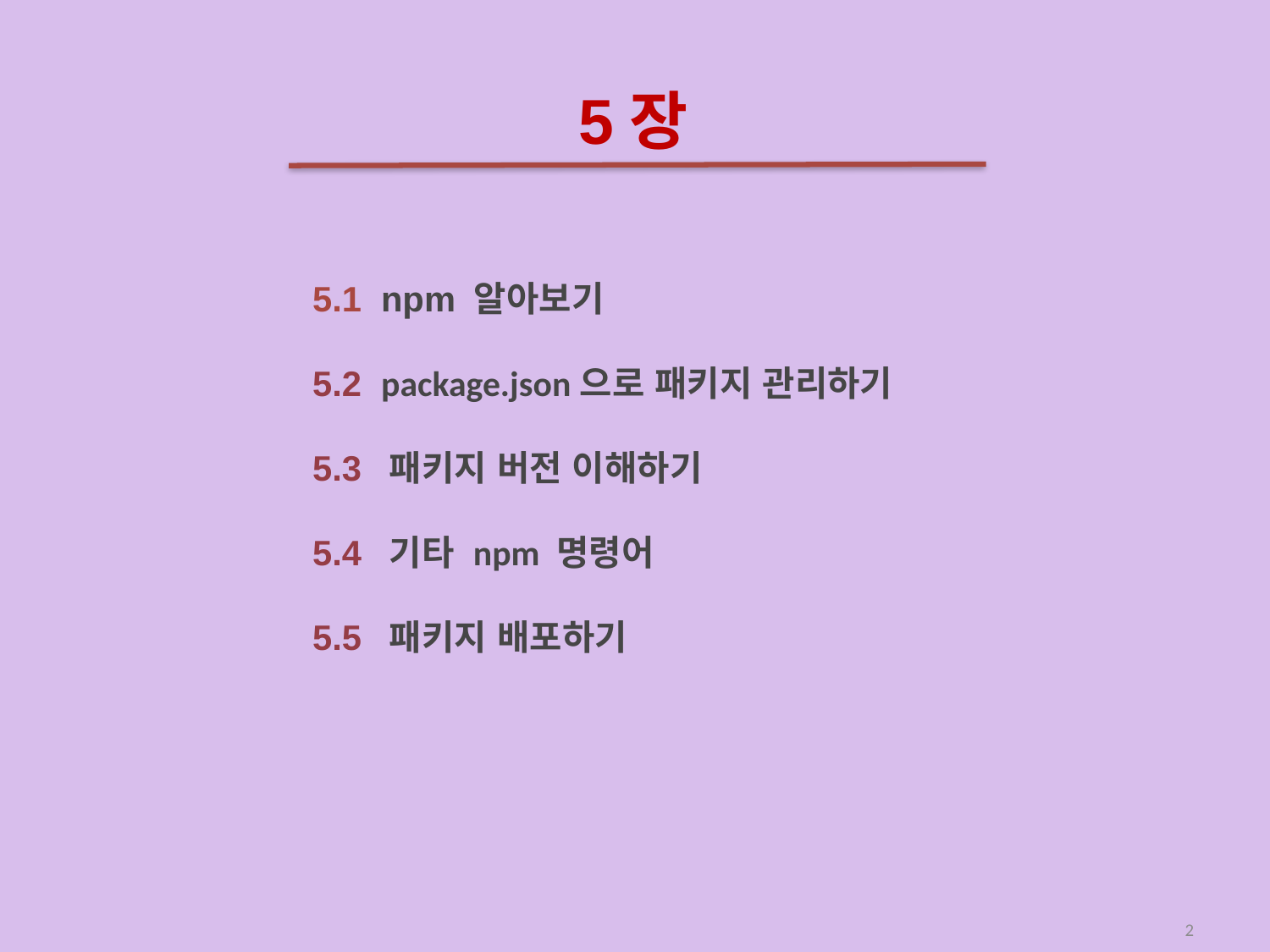

# 5장
5.1  npm 알아보기
5.2  package.json으로 패키지 관리하기
5.3  패키지 버전 이해하기
5.4  기타 npm 명령어
5.5  패키지 배포하기
2